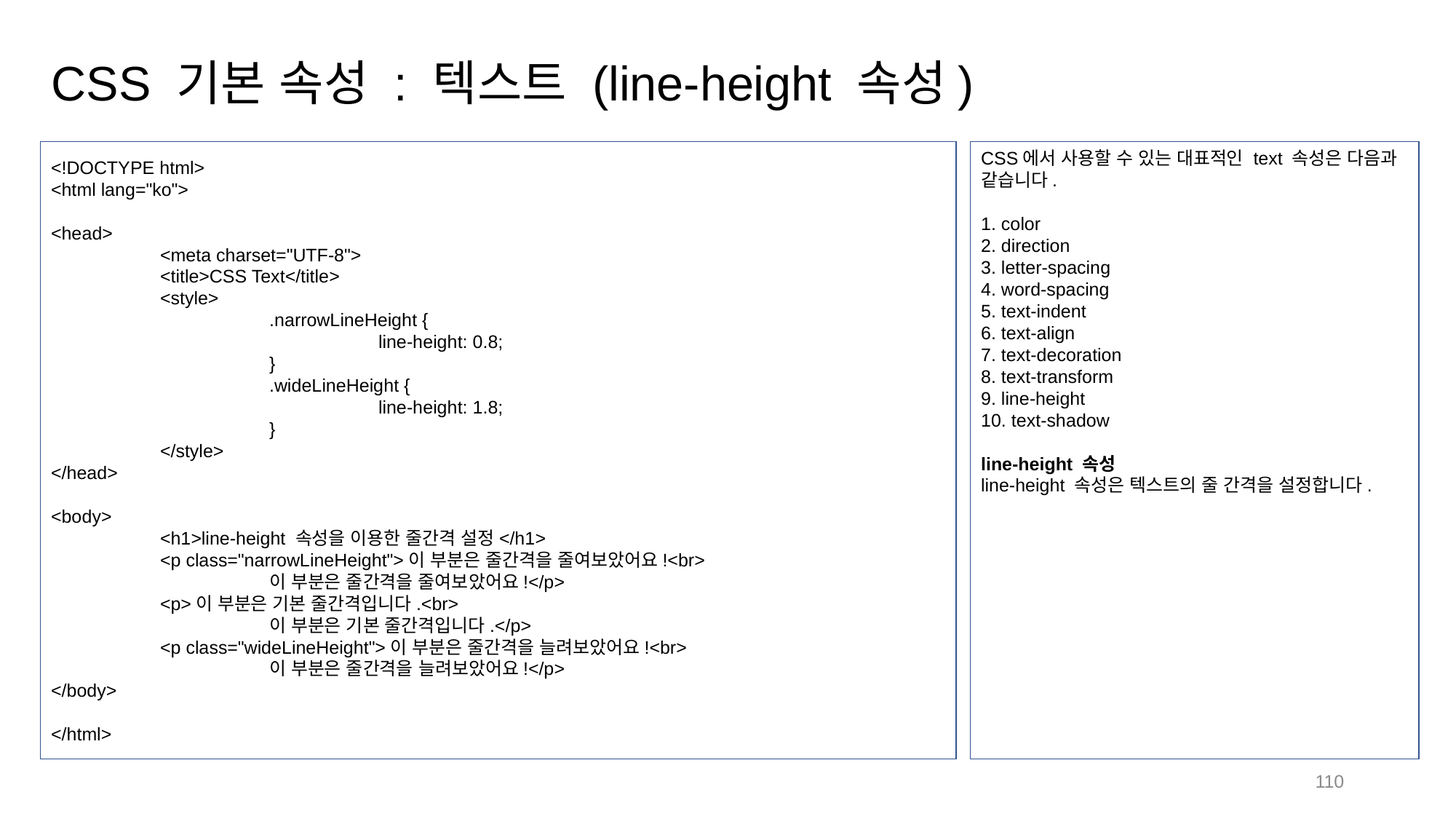

# CSS 기본 속성 : 텍스트 (line-height 속성)
<!DOCTYPE html>
<html lang="ko">

<head>
	<meta charset="UTF-8">
	<title>CSS Text</title>
	<style>
		.narrowLineHeight {
			line-height: 0.8;
		}
		.wideLineHeight {
			line-height: 1.8;
		}
	</style>
</head>

<body>
	<h1>line-height 속성을 이용한 줄간격 설정</h1>
	<p class="narrowLineHeight">이 부분은 줄간격을 줄여보았어요!<br>
		이 부분은 줄간격을 줄여보았어요!</p>
	<p>이 부분은 기본 줄간격입니다.<br>
		이 부분은 기본 줄간격입니다.</p>
	<p class="wideLineHeight">이 부분은 줄간격을 늘려보았어요!<br>
		이 부분은 줄간격을 늘려보았어요!</p>
</body>

</html>
CSS에서 사용할 수 있는 대표적인 text 속성은 다음과 같습니다.

1. color
2. direction
3. letter-spacing
4. word-spacing
5. text-indent
6. text-align
7. text-decoration
8. text-transform
9. line-height
10. text-shadow

line-height 속성
line-height 속성은 텍스트의 줄 간격을 설정합니다.
110